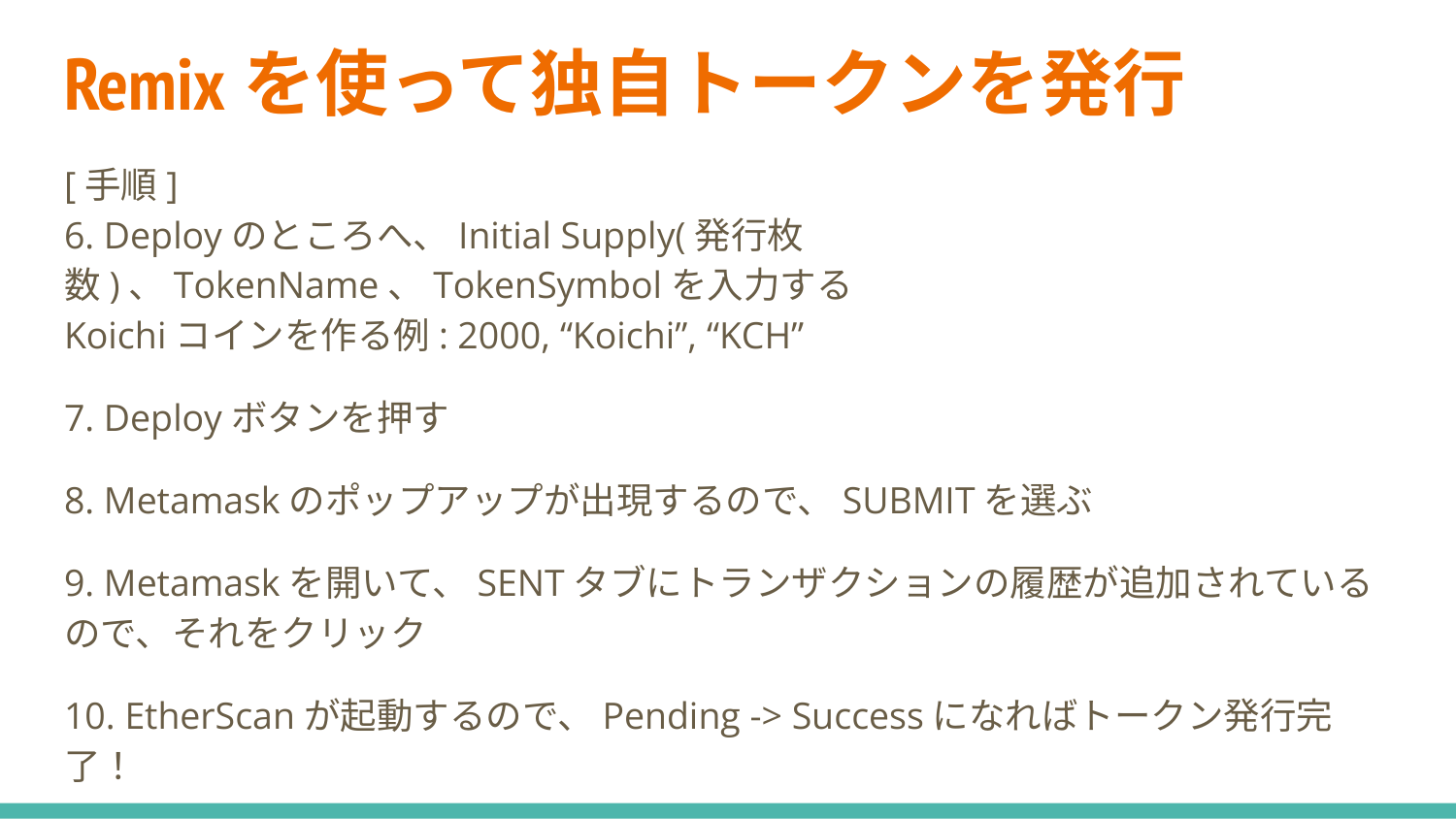

# Remixを使って独自トークンを発行
[手順]
6. Deployのところへ、Initial Supply(発行枚数)、TokenName、TokenSymbolを入力する
Koichiコインを作る例: 2000, “Koichi”, “KCH”
7. Deployボタンを押す
8. Metamaskのポップアップが出現するので、SUBMITを選ぶ
9. Metamaskを開いて、SENTタブにトランザクションの履歴が追加されているので、それをクリック
10. EtherScanが起動するので、Pending -> Successになればトークン発行完了！